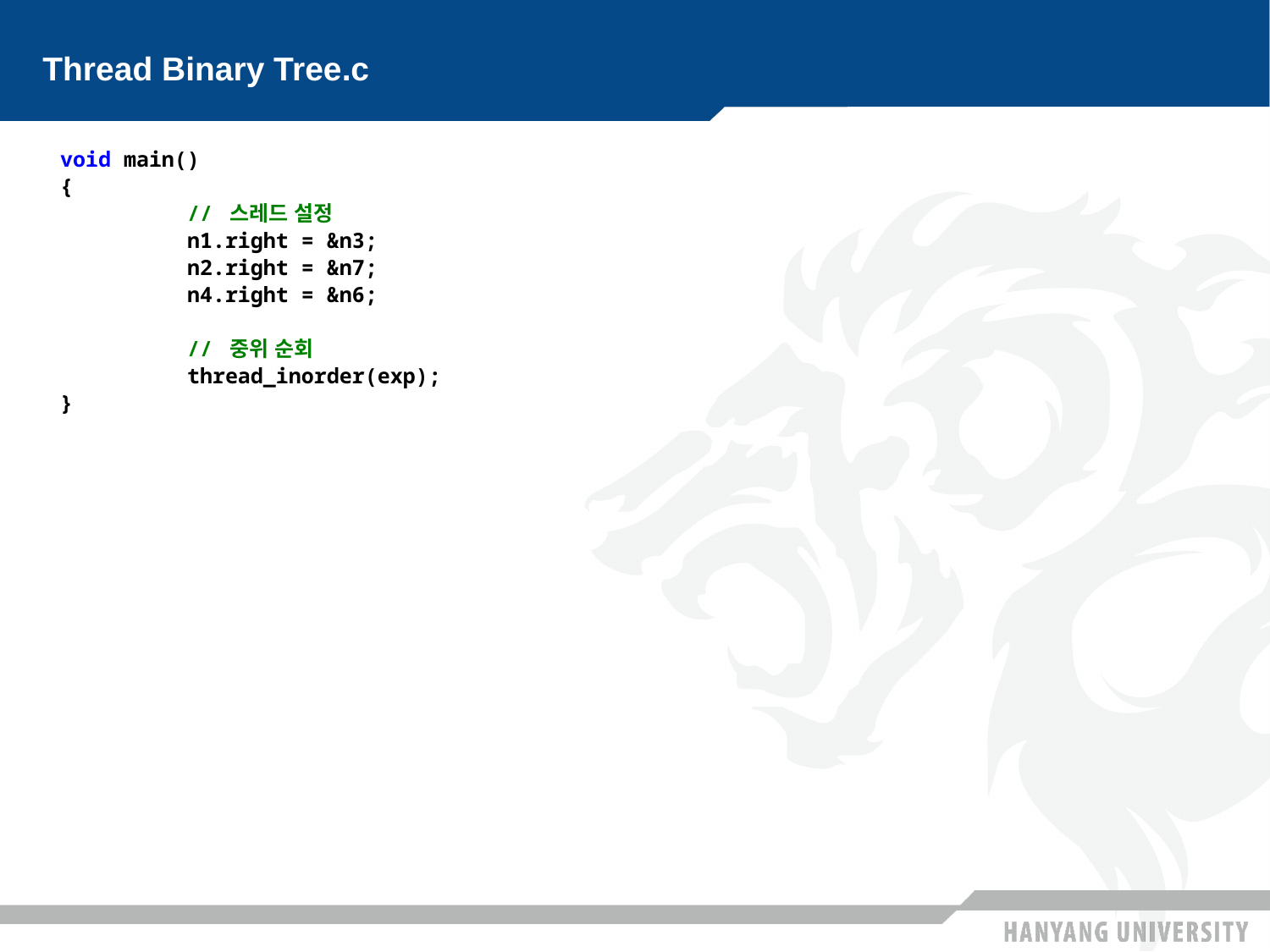

# Thread Binary Tree.c
void main()
{
	// 스레드 설정
	n1.right = &n3;
	n2.right = &n7;
	n4.right = &n6;

	// 중위 순회
	thread_inorder(exp);
}